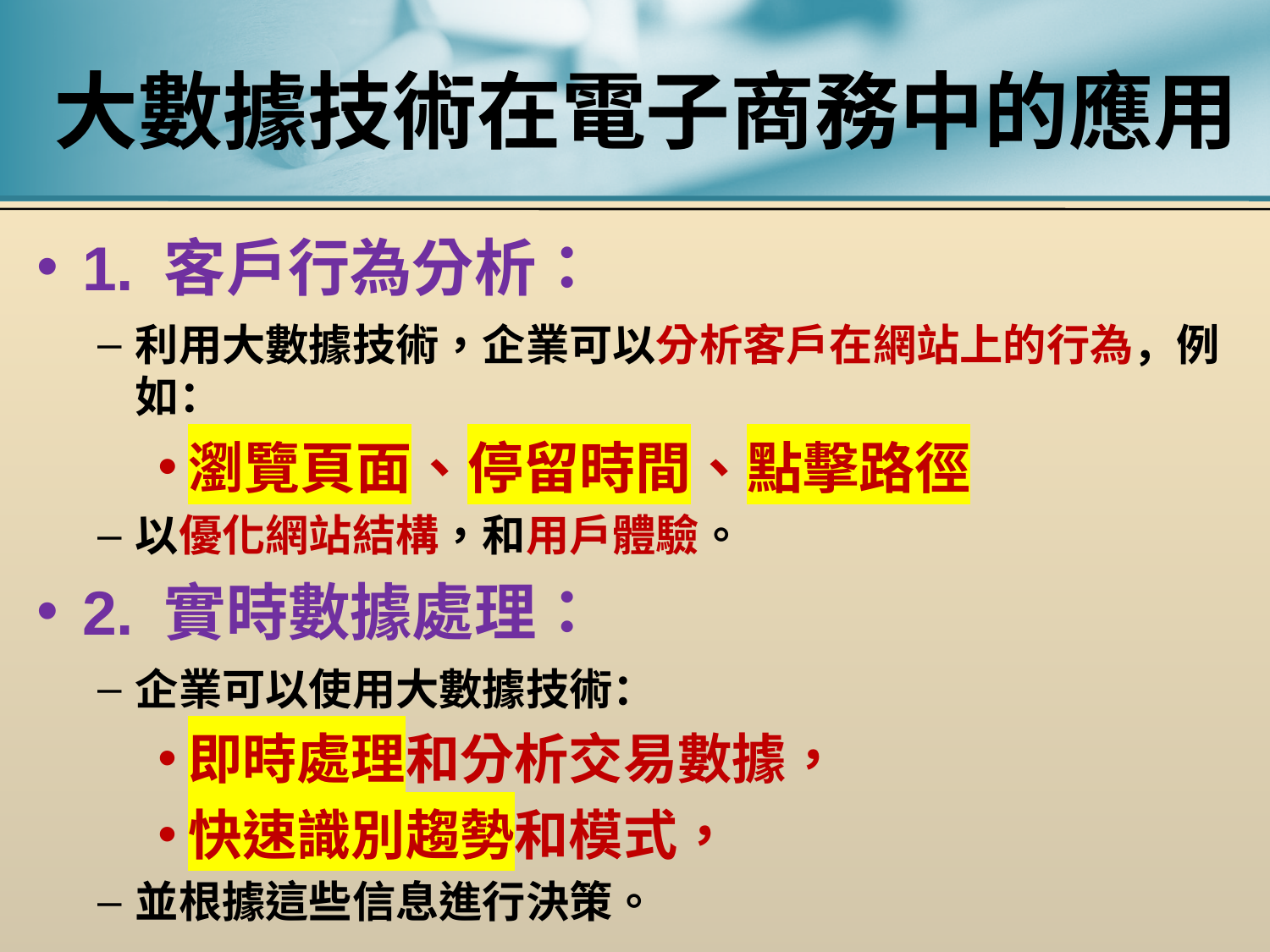

# 大數據技術在電子商務中的應用
1. 客戶行為分析：
利用大數據技術，企業可以分析客戶在網站上的行為，例如：
瀏覽頁面、停留時間、點擊路徑
以優化網站結構，和用戶體驗。
2. 實時數據處理：
企業可以使用大數據技術：
即時處理和分析交易數據，
快速識別趨勢和模式，
並根據這些信息進行決策。